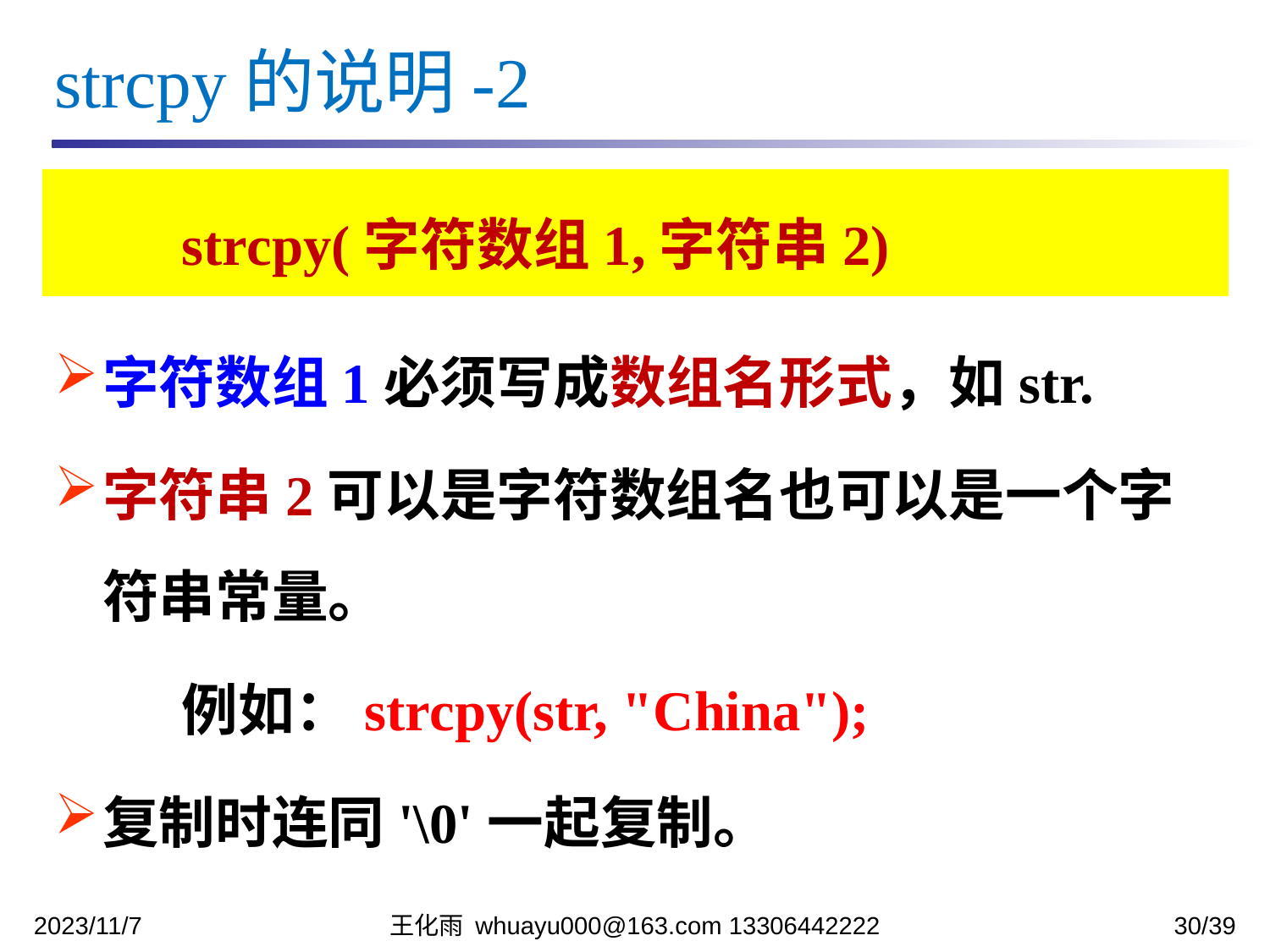

strcpy的说明-2
	strcpy(字符数组1,字符串2)
字符数组1必须写成数组名形式，如str.
字符串2可以是字符数组名也可以是一个字符串常量。
	例如：strcpy(str, "China");
复制时连同'\0'一起复制。
2023/11/7
王化雨 whuayu000@163.com 13306442222
30/39